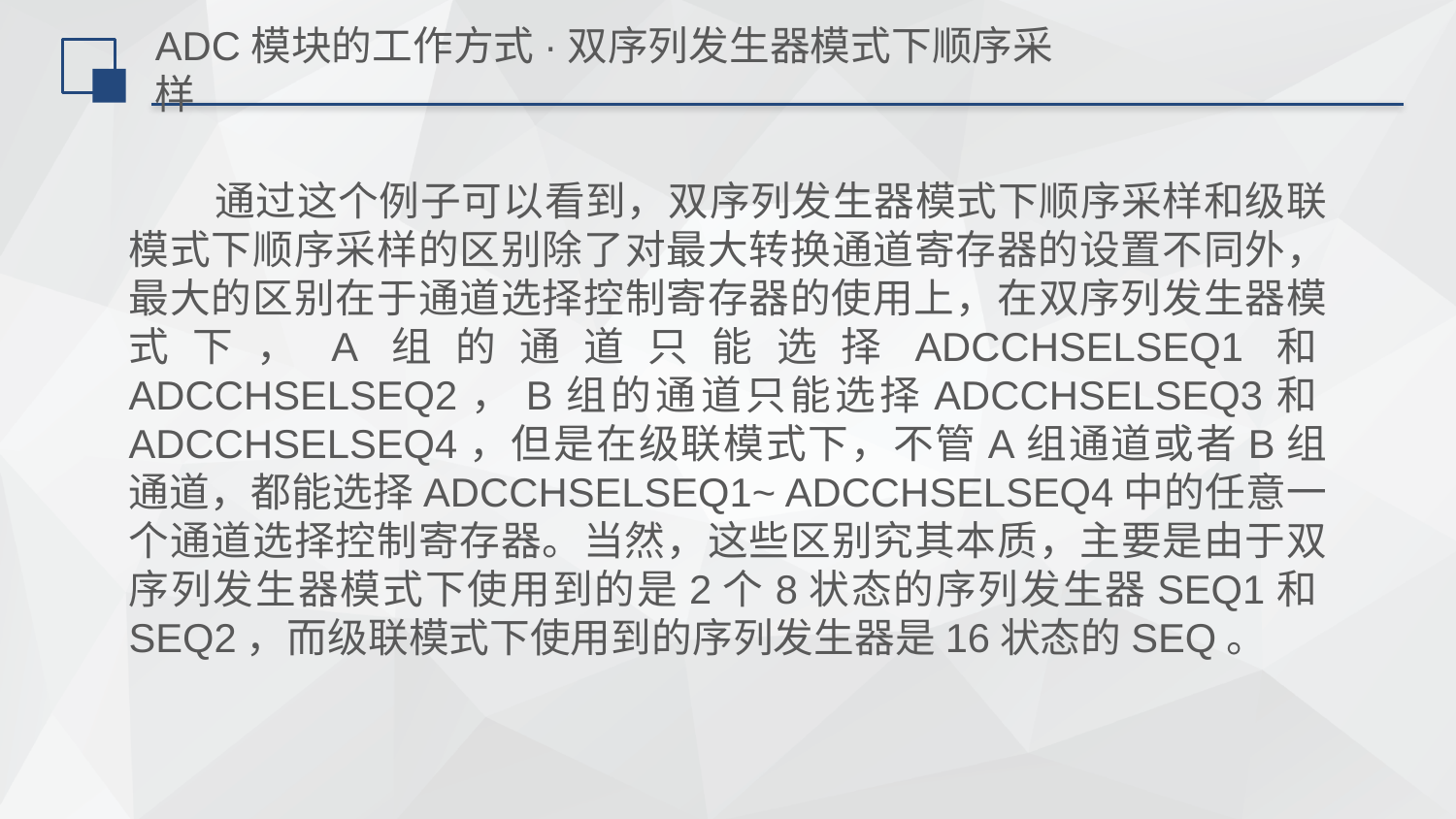

# ADC模块的工作方式·双序列发生器模式下顺序采样
通过这个例子可以看到，双序列发生器模式下顺序采样和级联模式下顺序采样的区别除了对最大转换通道寄存器的设置不同外，最大的区别在于通道选择控制寄存器的使用上，在双序列发生器模式下，A组的通道只能选择ADCCHSELSEQ1和ADCCHSELSEQ2，B组的通道只能选择ADCCHSELSEQ3和ADCCHSELSEQ4，但是在级联模式下，不管A组通道或者B组通道，都能选择ADCCHSELSEQ1~ ADCCHSELSEQ4中的任意一个通道选择控制寄存器。当然，这些区别究其本质，主要是由于双序列发生器模式下使用到的是2个8状态的序列发生器SEQ1和SEQ2，而级联模式下使用到的序列发生器是16状态的SEQ。